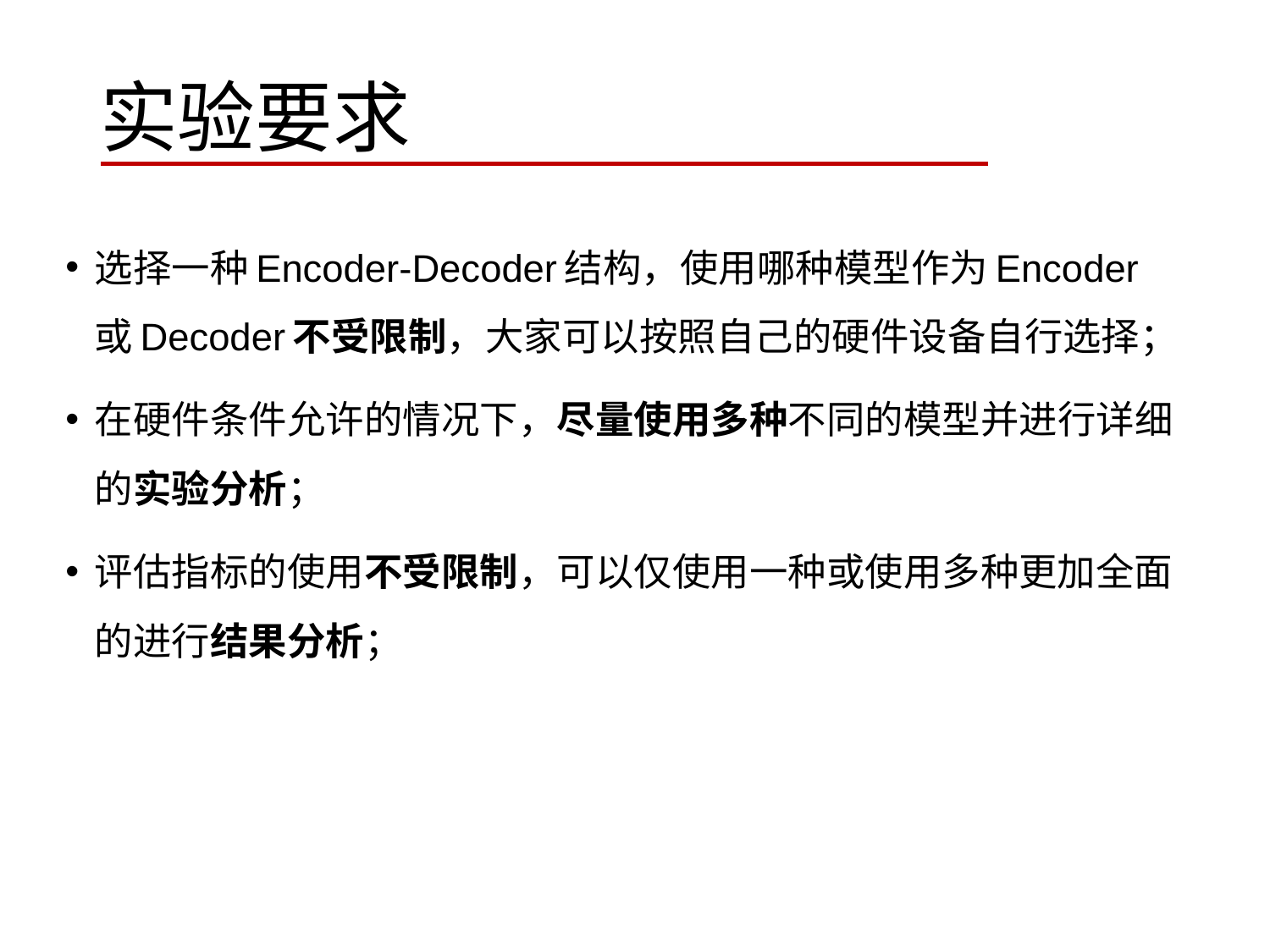

# 实验要求
选择一种Encoder-Decoder结构，使用哪种模型作为Encoder或Decoder不受限制，大家可以按照自己的硬件设备自行选择；
在硬件条件允许的情况下，尽量使用多种不同的模型并进行详细的实验分析；
评估指标的使用不受限制，可以仅使用一种或使用多种更加全面的进行结果分析；